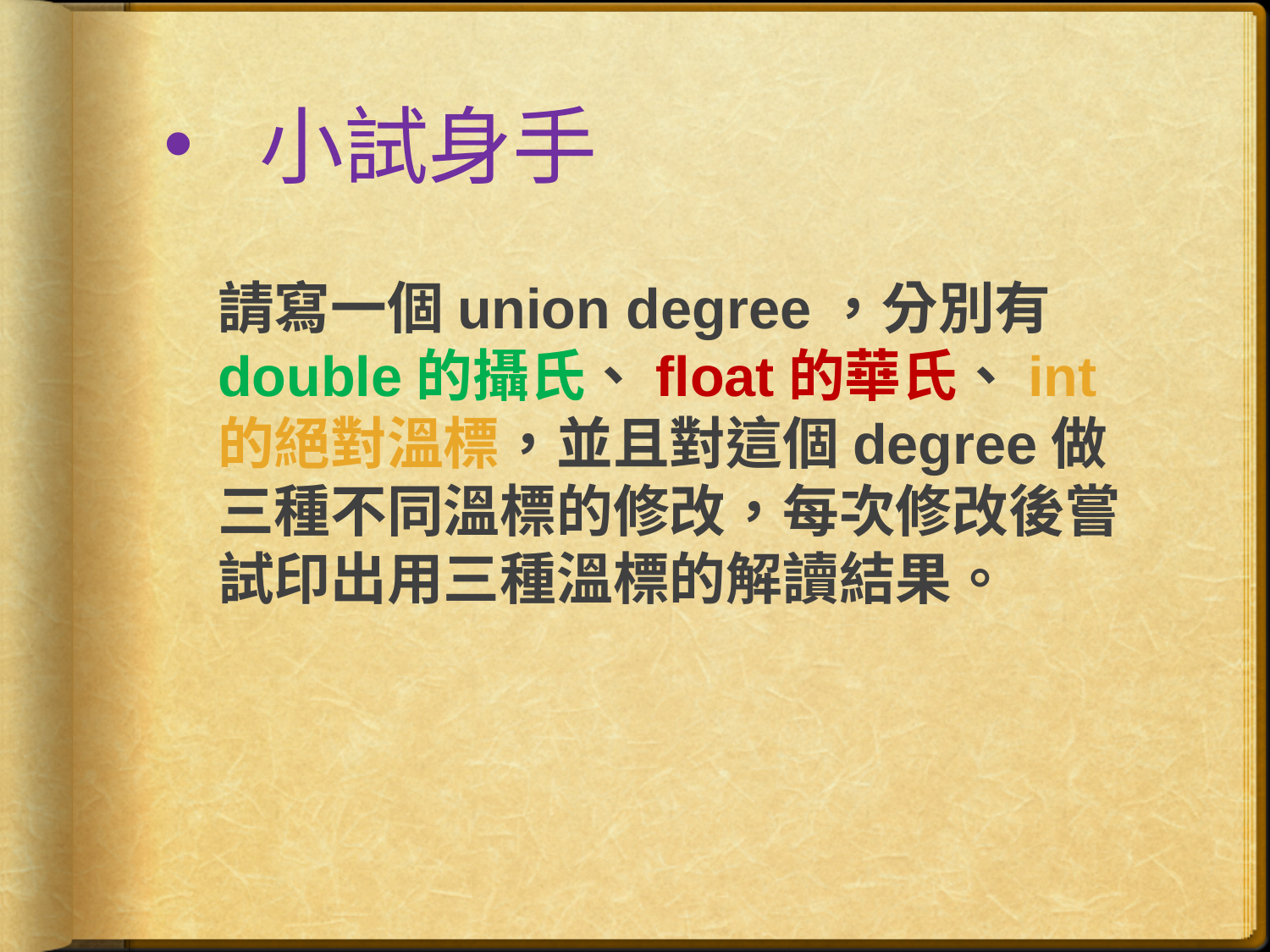

# 小試身手
請寫一個union degree，分別有double的攝氏、float的華氏、int的絕對溫標，並且對這個degree做三種不同溫標的修改，每次修改後嘗試印出用三種溫標的解讀結果。